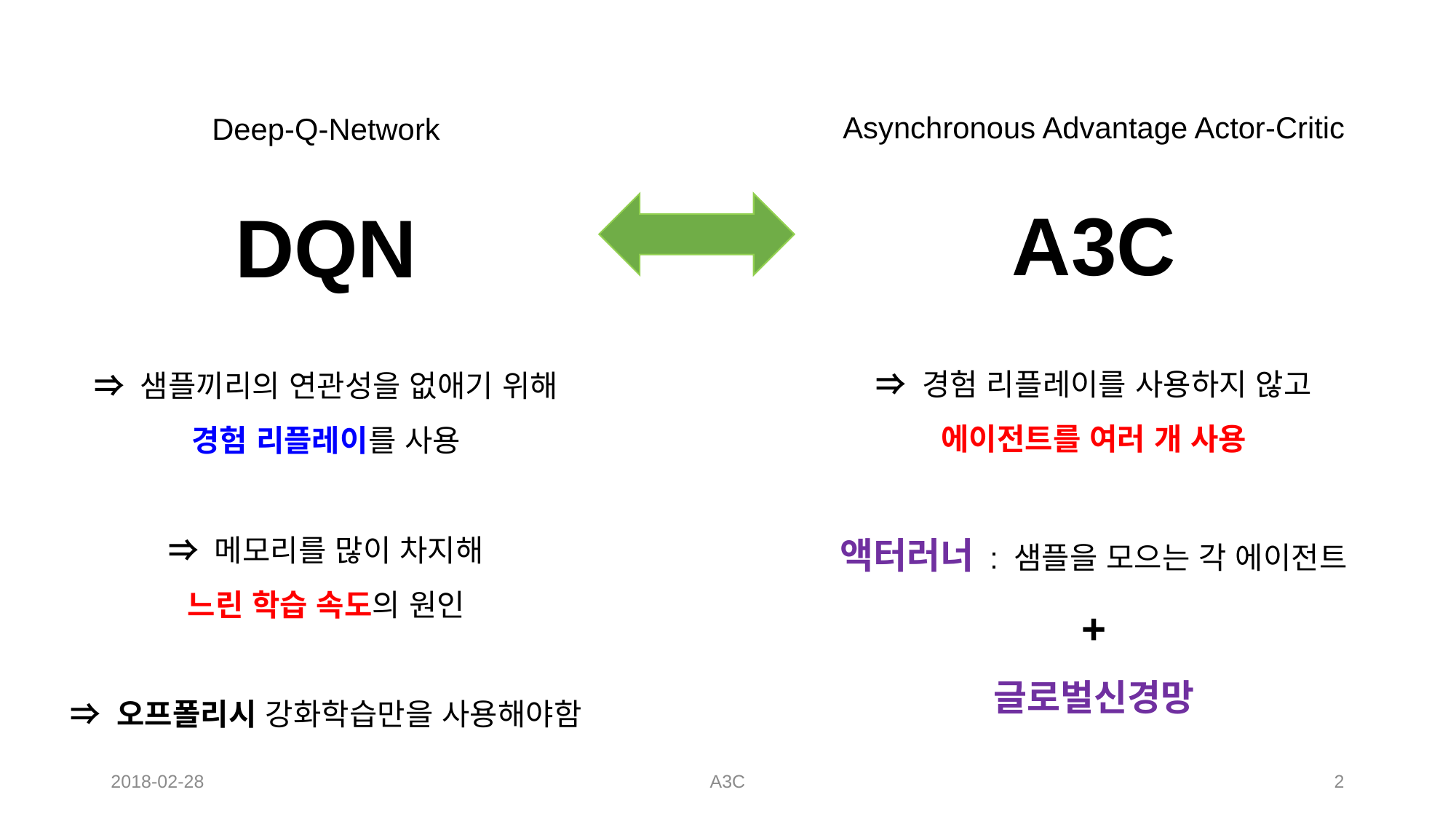

Asynchronous Advantage Actor-Critic
A3C

⇒ 경험 리플레이를 사용하지 않고
에이전트를 여러 개 사용

액터러너 : 샘플을 모으는 각 에이전트
+
글로벌신경망
Deep-Q-Network
DQN

⇒ 샘플끼리의 연관성을 없애기 위해
경험 리플레이를 사용

⇒ 메모리를 많이 차지해
느린 학습 속도의 원인

⇒ 오프폴리시 강화학습만을 사용해야함

2018-02-28
A3C
2